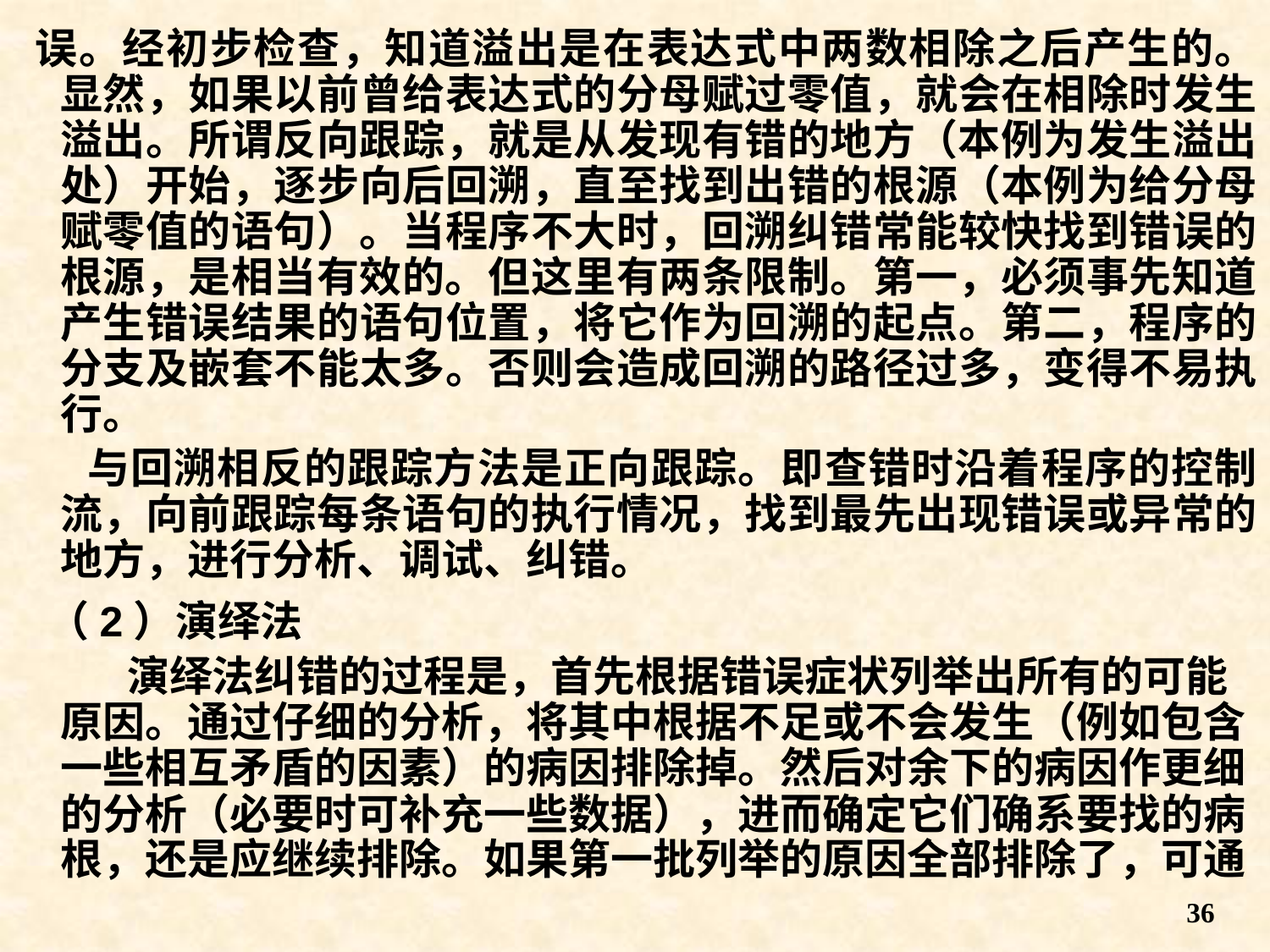

误。经初步检查，知道溢出是在表达式中两数相除之后产生的。显然，如果以前曾给表达式的分母赋过零值，就会在相除时发生溢出。所谓反向跟踪，就是从发现有错的地方（本例为发生溢出处）开始，逐步向后回溯，直至找到出错的根源（本例为给分母赋零值的语句）。当程序不大时，回溯纠错常能较快找到错误的根源，是相当有效的。但这里有两条限制。第一，必须事先知道产生错误结果的语句位置，将它作为回溯的起点。第二，程序的分支及嵌套不能太多。否则会造成回溯的路径过多，变得不易执行。
      与回溯相反的跟踪方法是正向跟踪。即查错时沿着程序的控制流，向前跟踪每条语句的执行情况，找到最先出现错误或异常的地方，进行分析、调试、纠错。
  （2）演绎法
           演绎法纠错的过程是，首先根据错误症状列举出所有的可能原因。通过仔细的分析，将其中根据不足或不会发生（例如包含一些相互矛盾的因素）的病因排除掉。然后对余下的病因作更细的分析（必要时可补充一些数据），进而确定它们确系要找的病根，还是应继续排除。如果第一批列举的原因全部排除了，可通
36